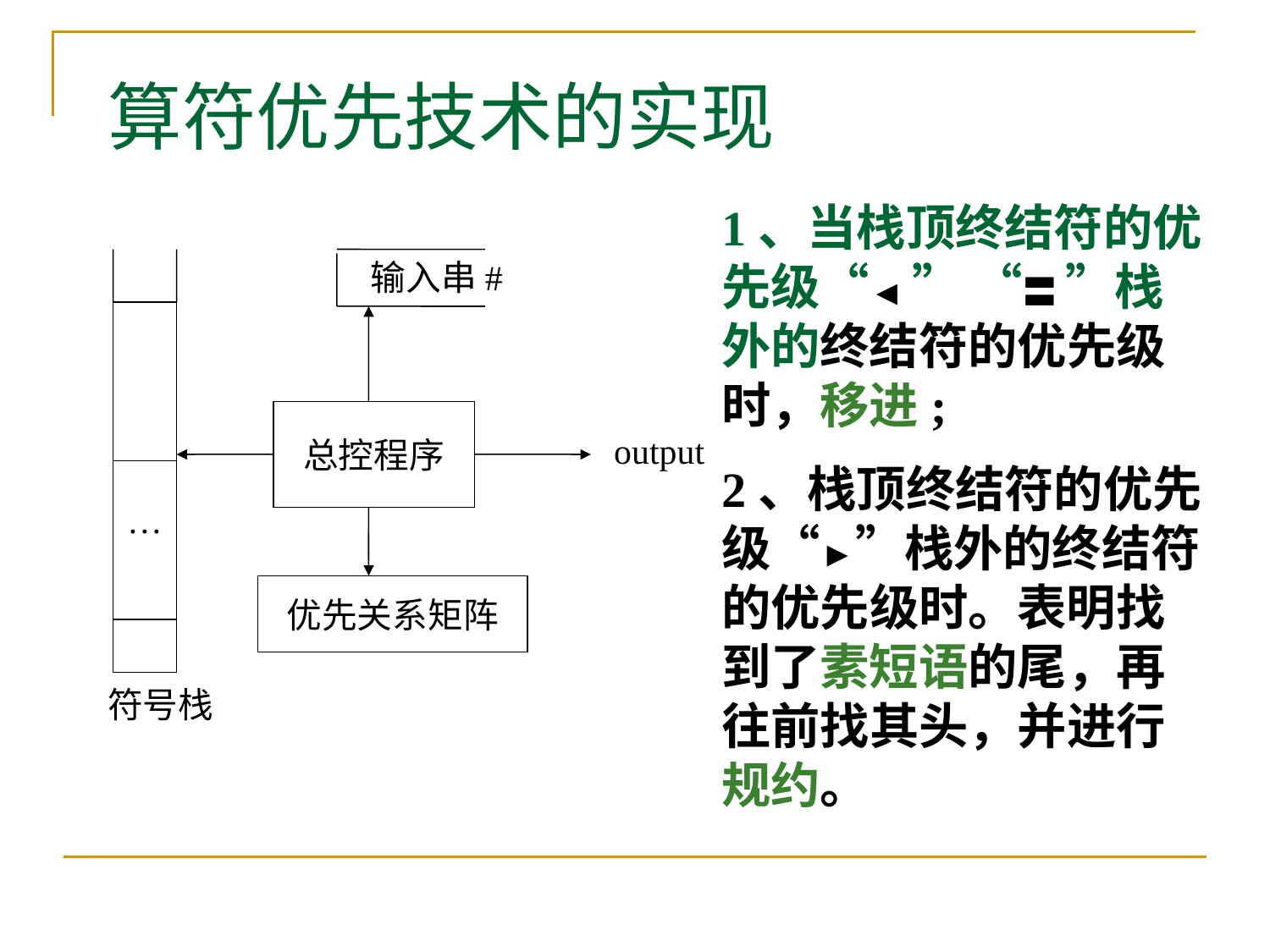

# 算符优先技术的实现
1、当栈顶终结符的优先级“◄ ” “〓 ”栈外的终结符的优先级时，移进;
2、栈顶终结符的优先级“►”栈外的终结符的优先级时。表明找到了素短语的尾，再往前找其头，并进行规约。

…

输入串#

总控程序
output

优先关系矩阵
符号栈
51